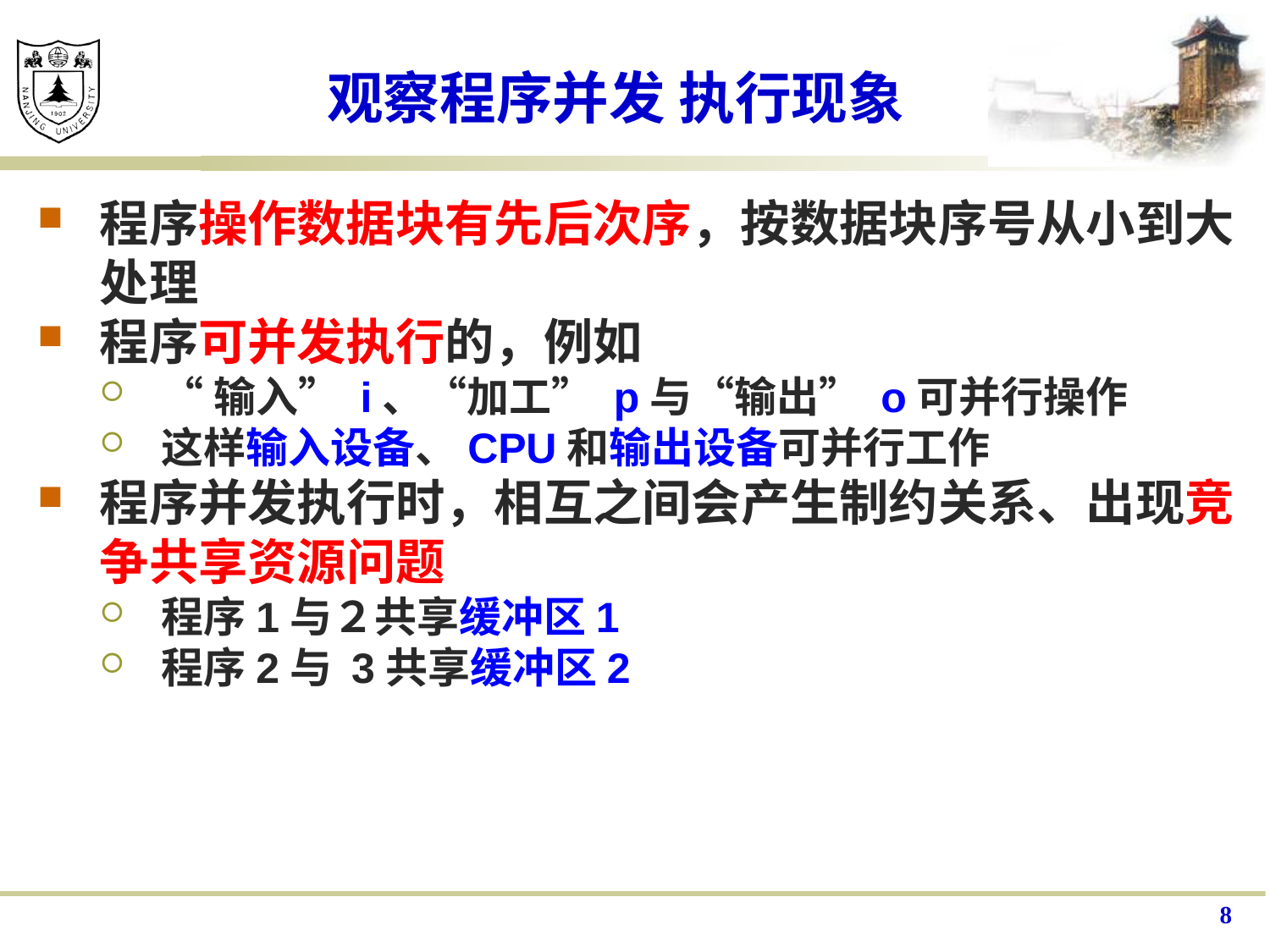

# 观察程序并发 执行现象
程序操作数据块有先后次序，按数据块序号从小到大处理
程序可并发执行的，例如
“输入” i、“加工” p与“输出” o可并行操作
这样输入设备、CPU和输出设备可并行工作
程序并发执行时，相互之间会产生制约关系、出现竞争共享资源问题
程序1与２共享缓冲区1
程序2与 3共享缓冲区2

8